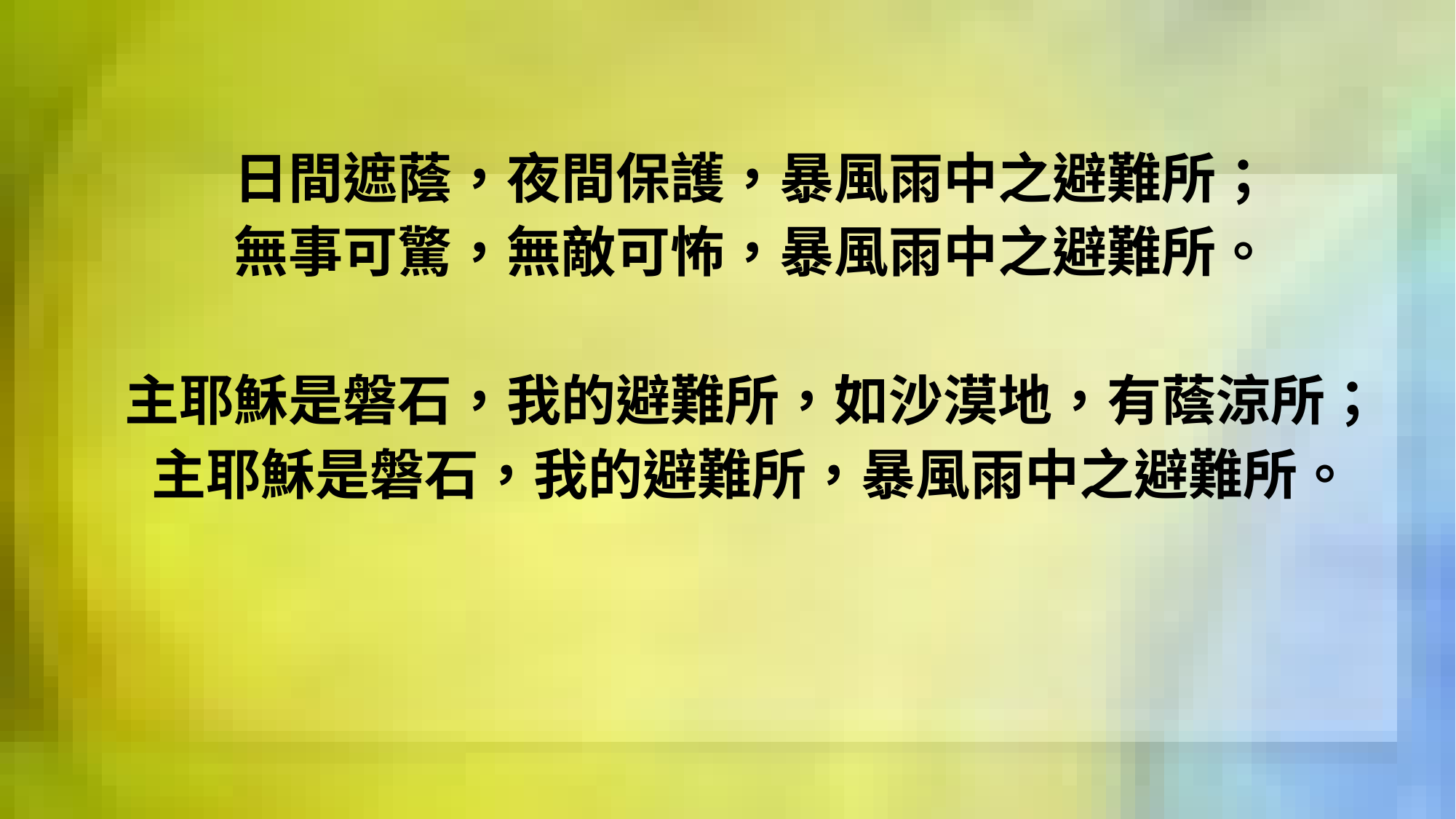

#
日間遮蔭，夜間保護，暴風雨中之避難所；
無事可驚，無敵可怖，暴風雨中之避難所。

主耶穌是磐石，我的避難所，如沙漠地，有蔭涼所；
主耶穌是磐石，我的避難所，暴風雨中之避難所。